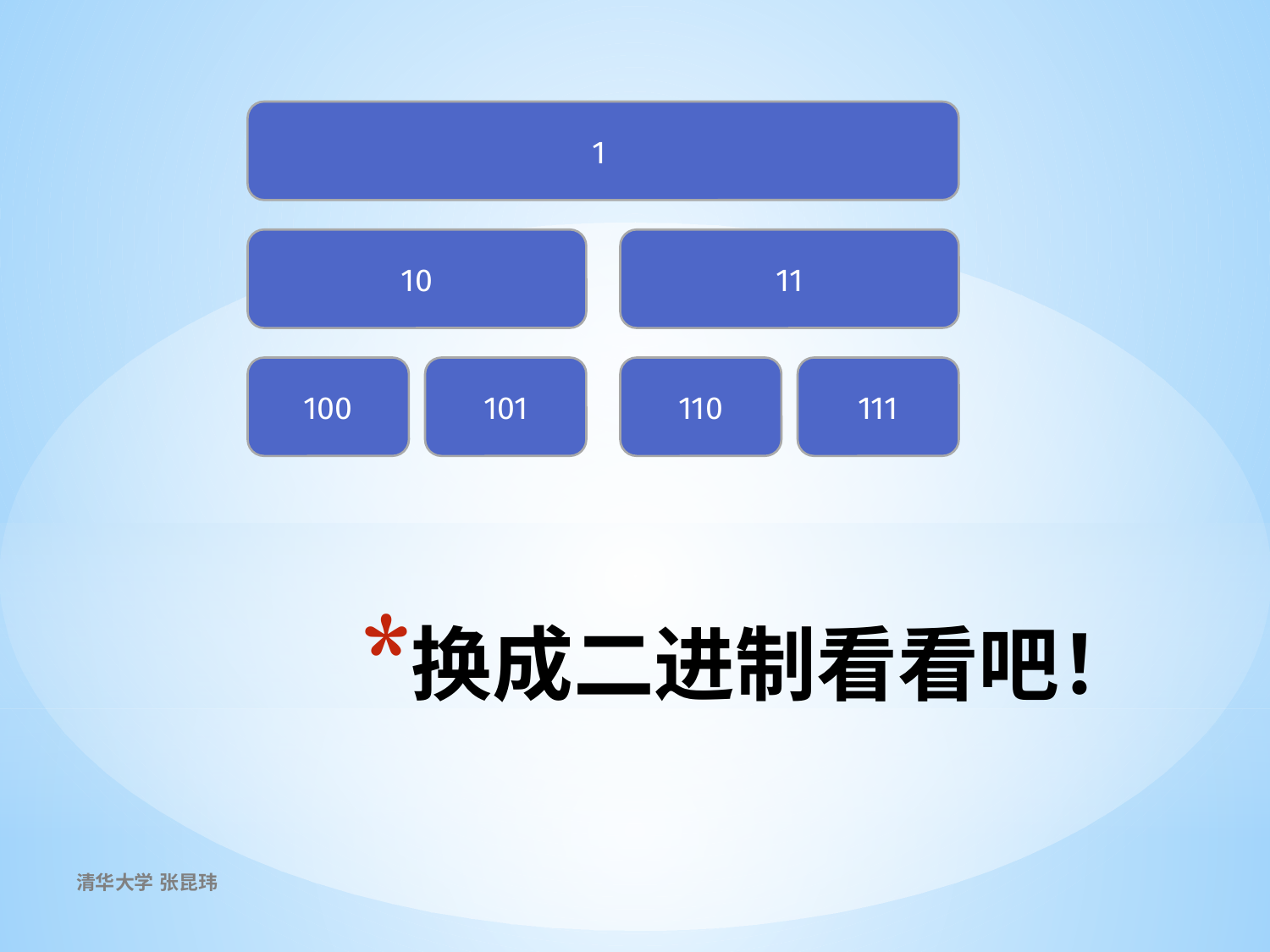

1
10
100
101
11
110
111
# 换成二进制看看吧！
清华大学 张昆玮
24